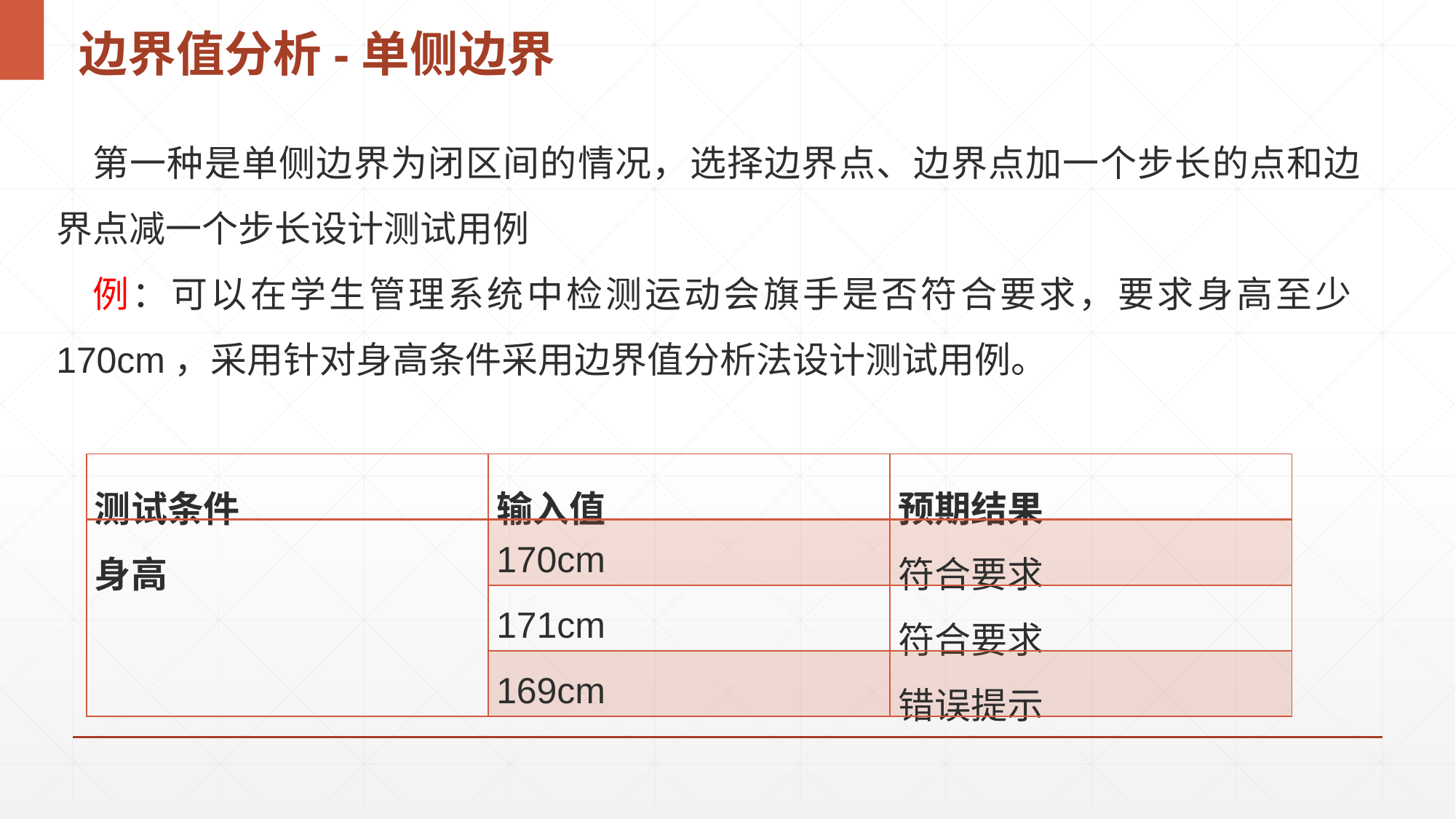

# 边界值分析-单侧边界
第一种是单侧边界为闭区间的情况，选择边界点、边界点加一个步长的点和边界点减一个步长设计测试用例
例：可以在学生管理系统中检测运动会旗手是否符合要求，要求身高至少170cm，采用针对身高条件采用边界值分析法设计测试用例。
| 测试条件 | 输入值 | 预期结果 |
| --- | --- | --- |
| 身高 | 170cm | 符合要求 |
|  | 171cm | 符合要求 |
|  | 169cm | 错误提示 |